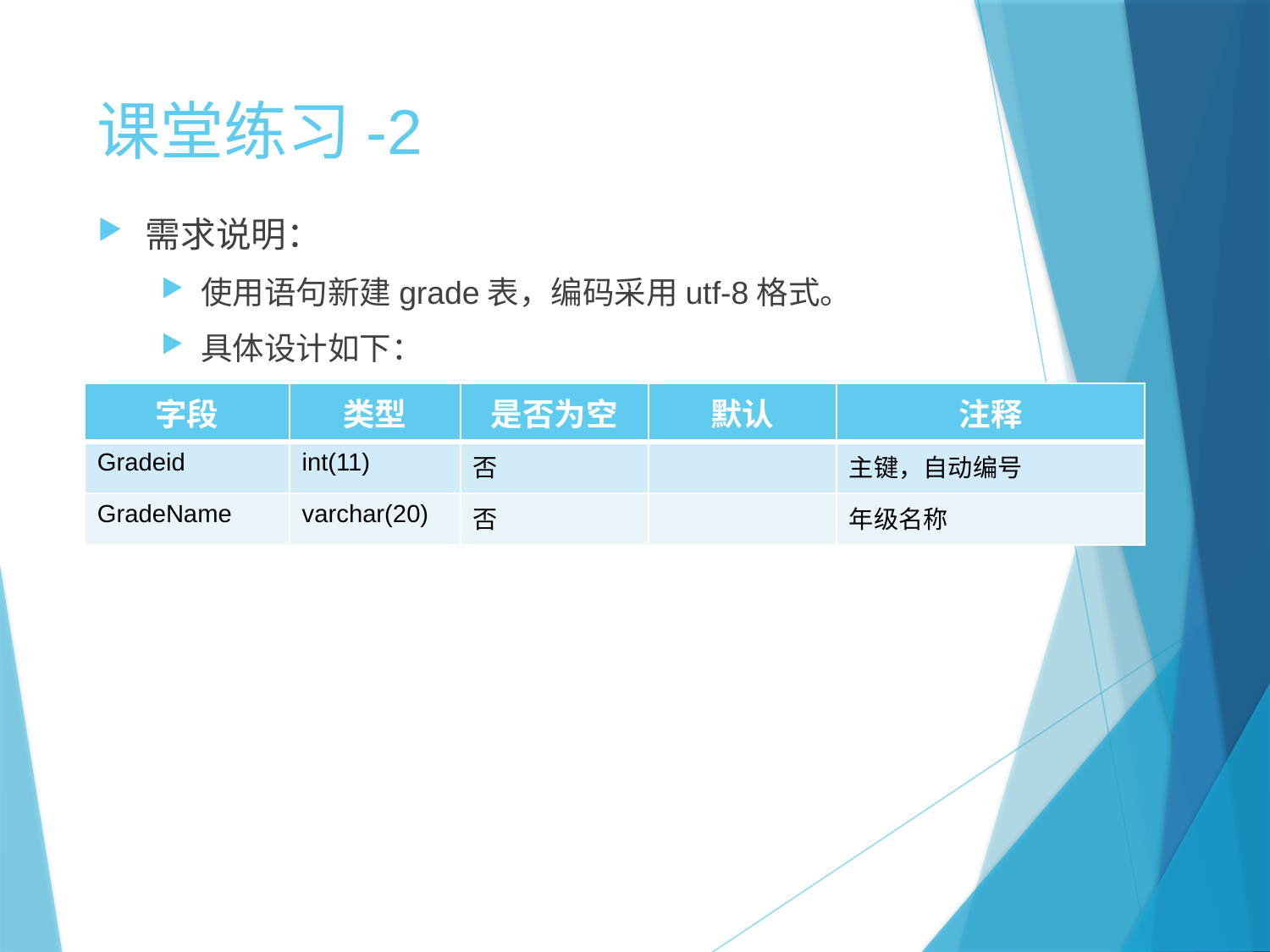

# 课堂练习-2
需求说明：
使用语句新建grade表，编码采用utf-8格式。
具体设计如下：

| 字段 | 类型 | 是否为空 | 默认 | 注释 |
| --- | --- | --- | --- | --- |
| Gradeid | int(11) | 否 |  | 主键，自动编号 |
| GradeName | varchar(20) | 否 |  | 年级名称 |